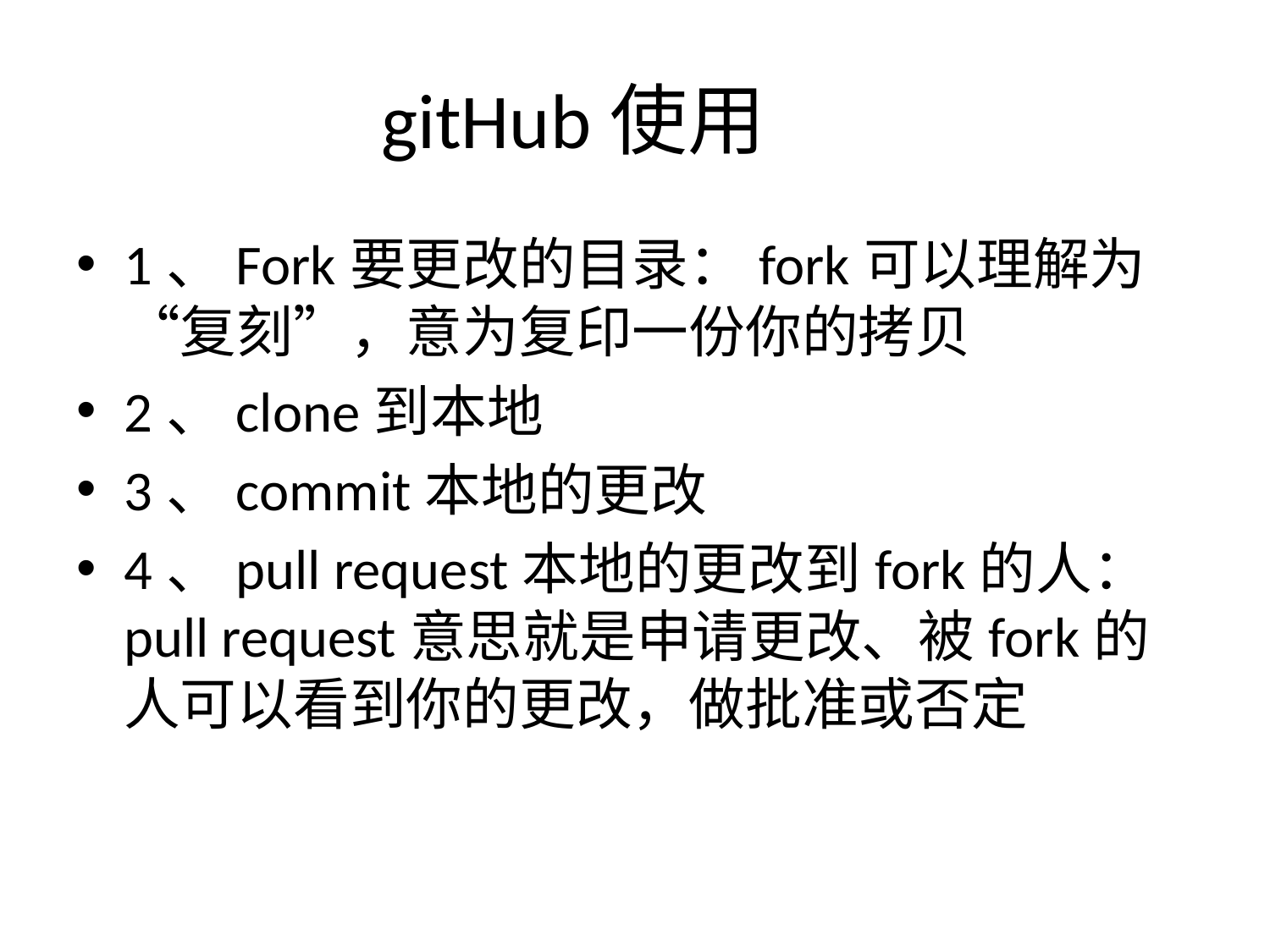

# gitHub使用
1、Fork要更改的目录：fork可以理解为“复刻”，意为复印一份你的拷贝
2、clone到本地
3、commit本地的更改
4、pull request本地的更改到fork的人：pull request意思就是申请更改、被fork的人可以看到你的更改，做批准或否定